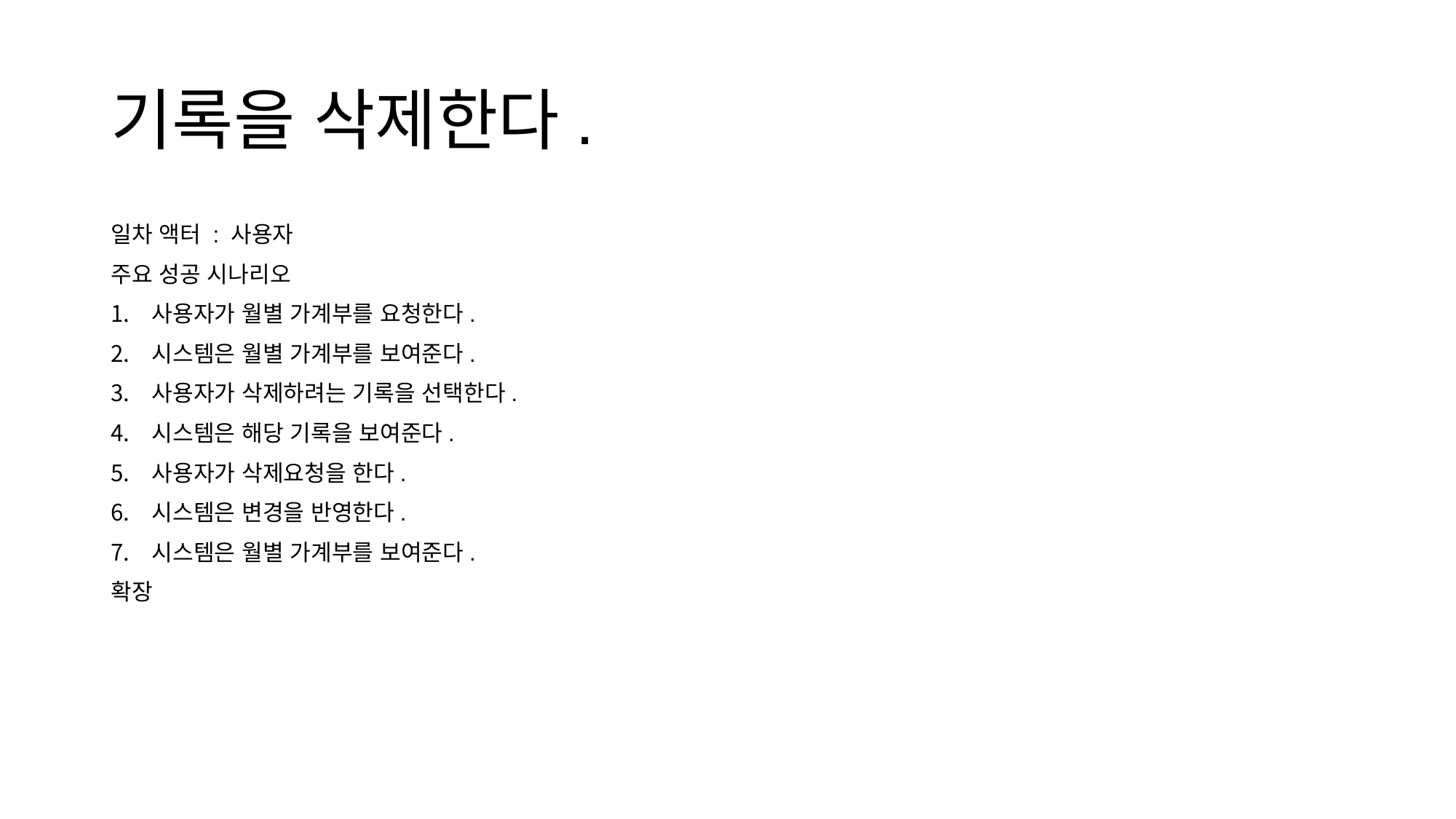

# 기록을 삭제한다.
일차 액터 : 사용자
주요 성공 시나리오
사용자가 월별 가계부를 요청한다.
시스템은 월별 가계부를 보여준다.
사용자가 삭제하려는 기록을 선택한다.
시스템은 해당 기록을 보여준다.
사용자가 삭제요청을 한다.
시스템은 변경을 반영한다.
시스템은 월별 가계부를 보여준다.
확장